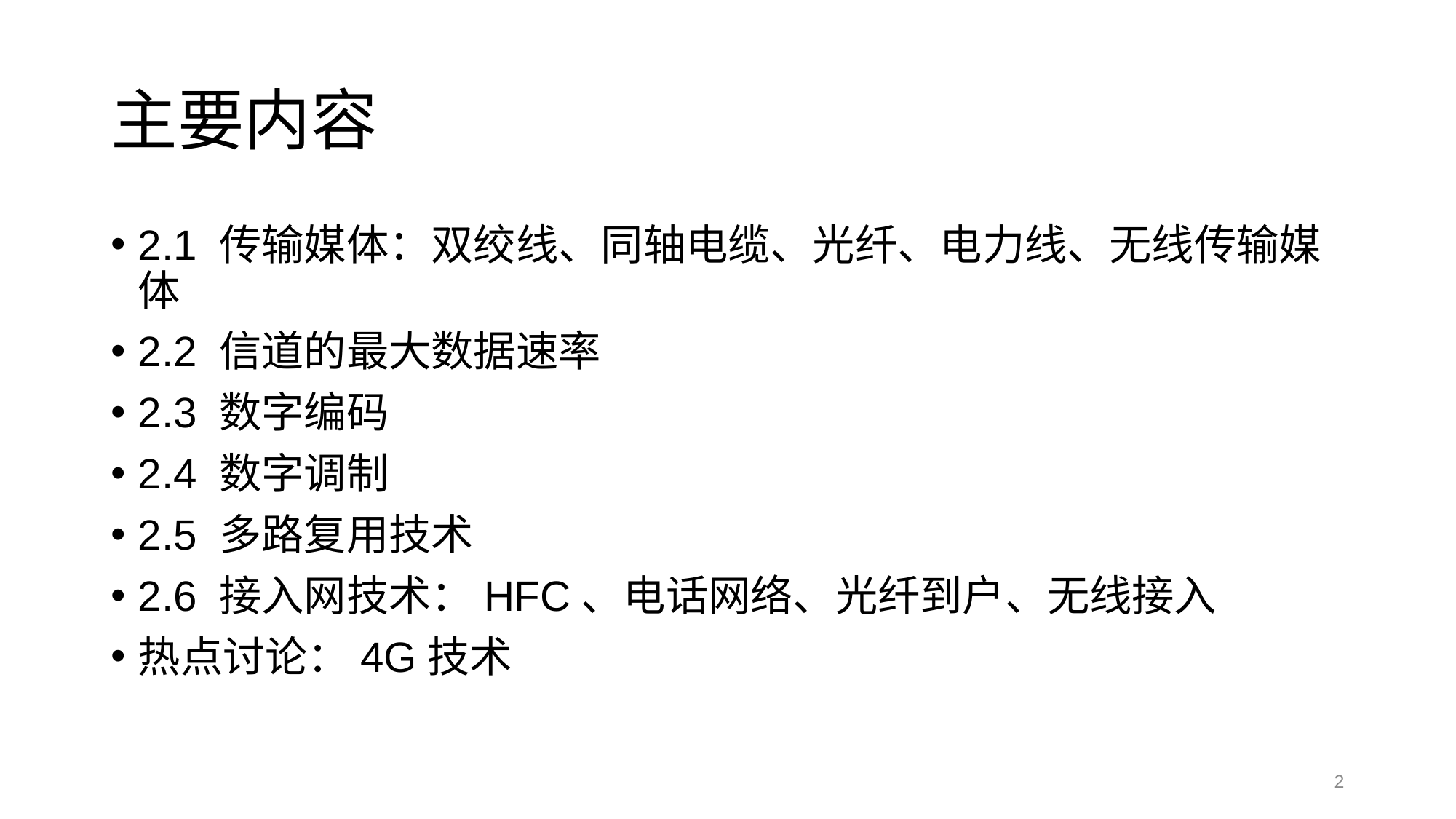

# 主要内容
2.1 传输媒体：双绞线、同轴电缆、光纤、电力线、无线传输媒体
2.2 信道的最大数据速率
2.3 数字编码
2.4 数字调制
2.5 多路复用技术
2.6 接入网技术：HFC、电话网络、光纤到户、无线接入
热点讨论：4G技术
2